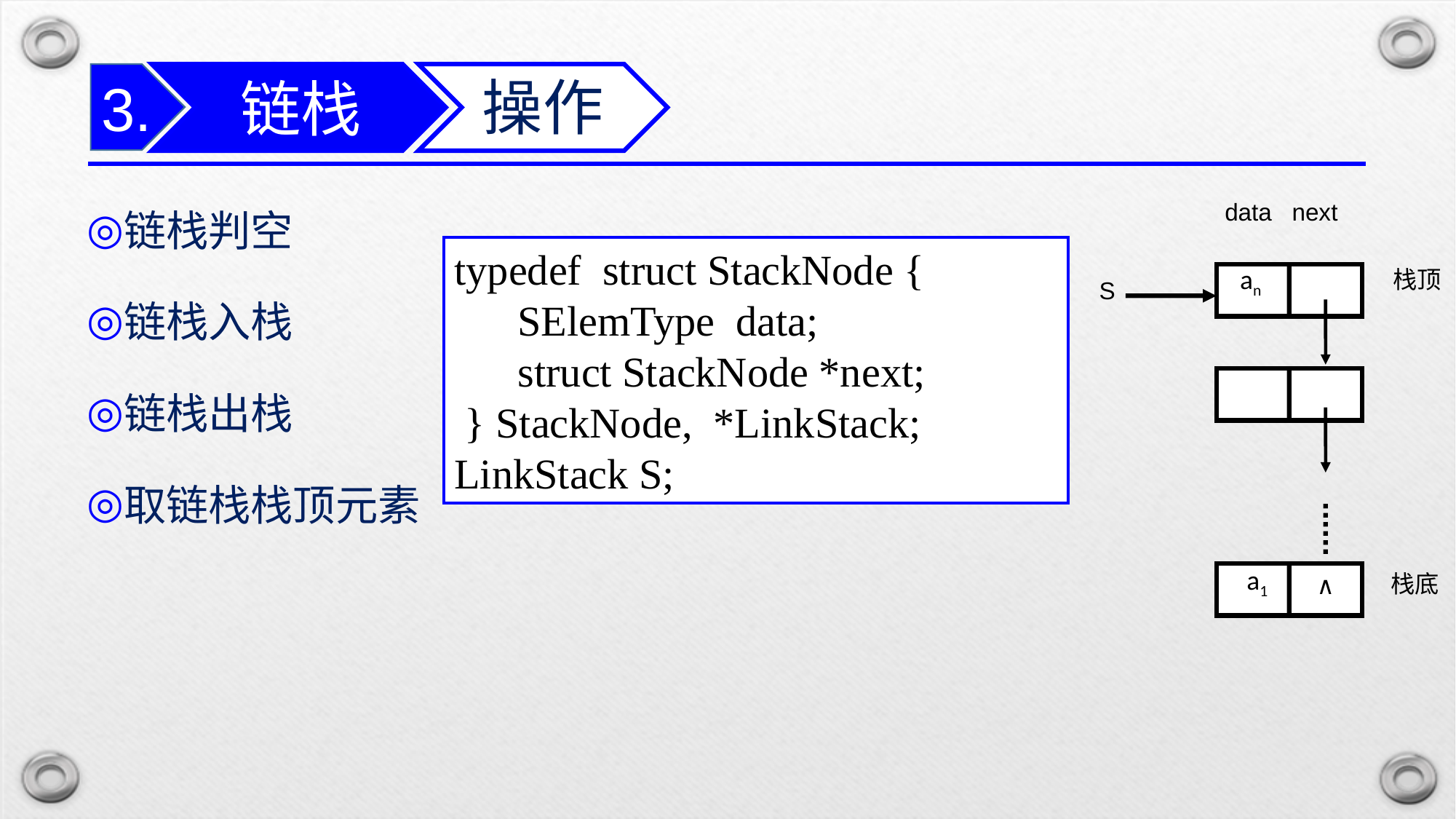

链栈

3.
操作
链栈判空
链栈入栈
链栈出栈
取链栈栈顶元素
 data   next
 栈顶

S

栈底
∧
an
a1
typedef  struct StackNode {
      SElemType  data;
      struct StackNode *next;
 } StackNode,  *LinkStack;
LinkStack S;